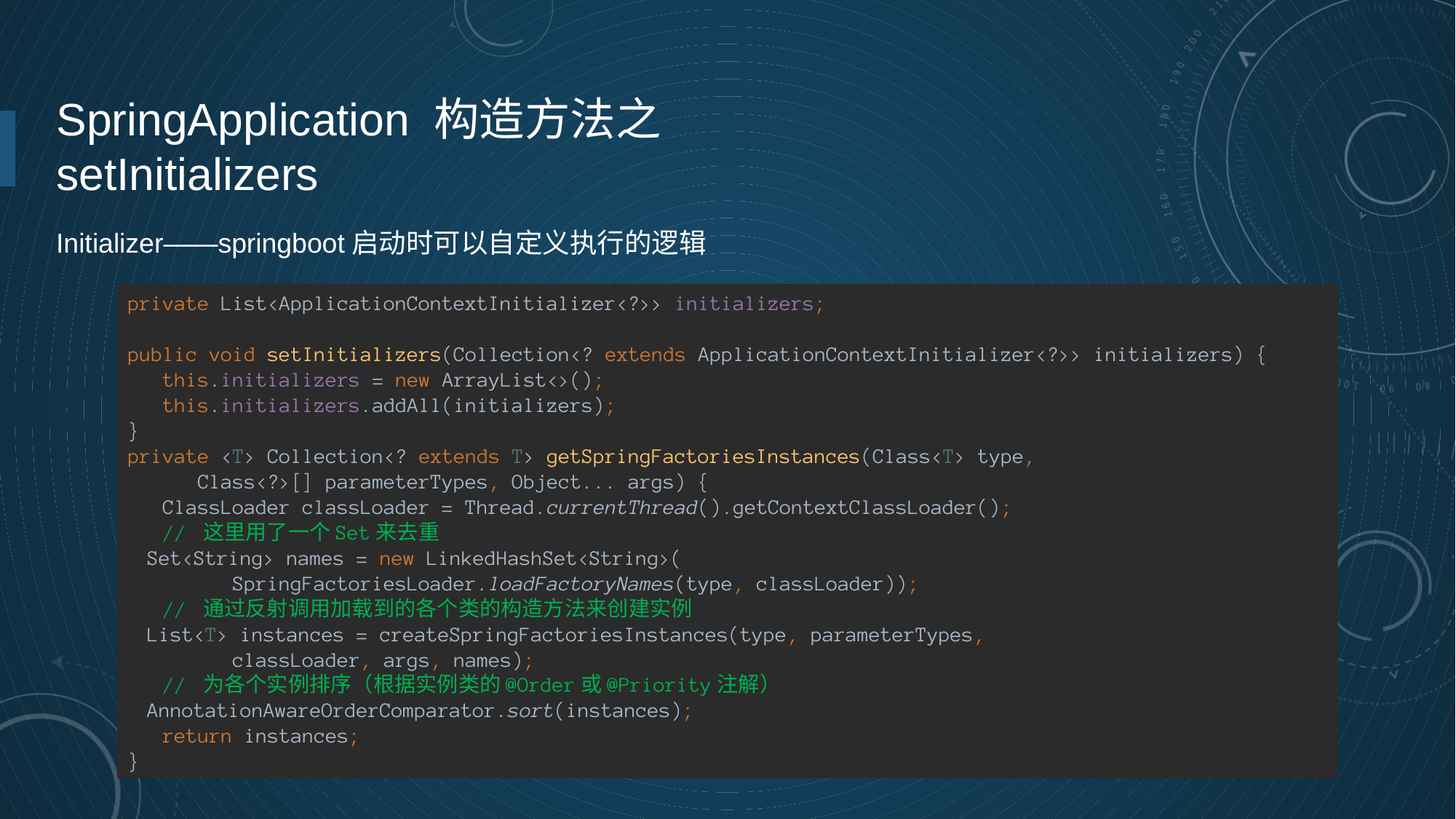

# SpringApplication 构造方法之 setInitializers
Initializer——springboot启动时可以自定义执行的逻辑
private List<ApplicationContextInitializer<?>> initializers;

public void setInitializers(Collection<? extends ApplicationContextInitializer<?>> initializers) {
   this.initializers = new ArrayList<>();
   this.initializers.addAll(initializers);
}
private <T> Collection<? extends T> getSpringFactoriesInstances(Class<T> type,
      Class<?>[] parameterTypes, Object... args) {
   ClassLoader classLoader = Thread.currentThread().getContextClassLoader();
   // 这里用了一个Set来去重
   Set<String> names = new LinkedHashSet<String>(
         SpringFactoriesLoader.loadFactoryNames(type, classLoader));
   // 通过反射调用加载到的各个类的构造方法来创建实例
   List<T> instances = createSpringFactoriesInstances(type, parameterTypes,
         classLoader, args, names);
   // 为各个实例排序（根据实例类的@Order或@Priority注解）
   AnnotationAwareOrderComparator.sort(instances);
   return instances;
}